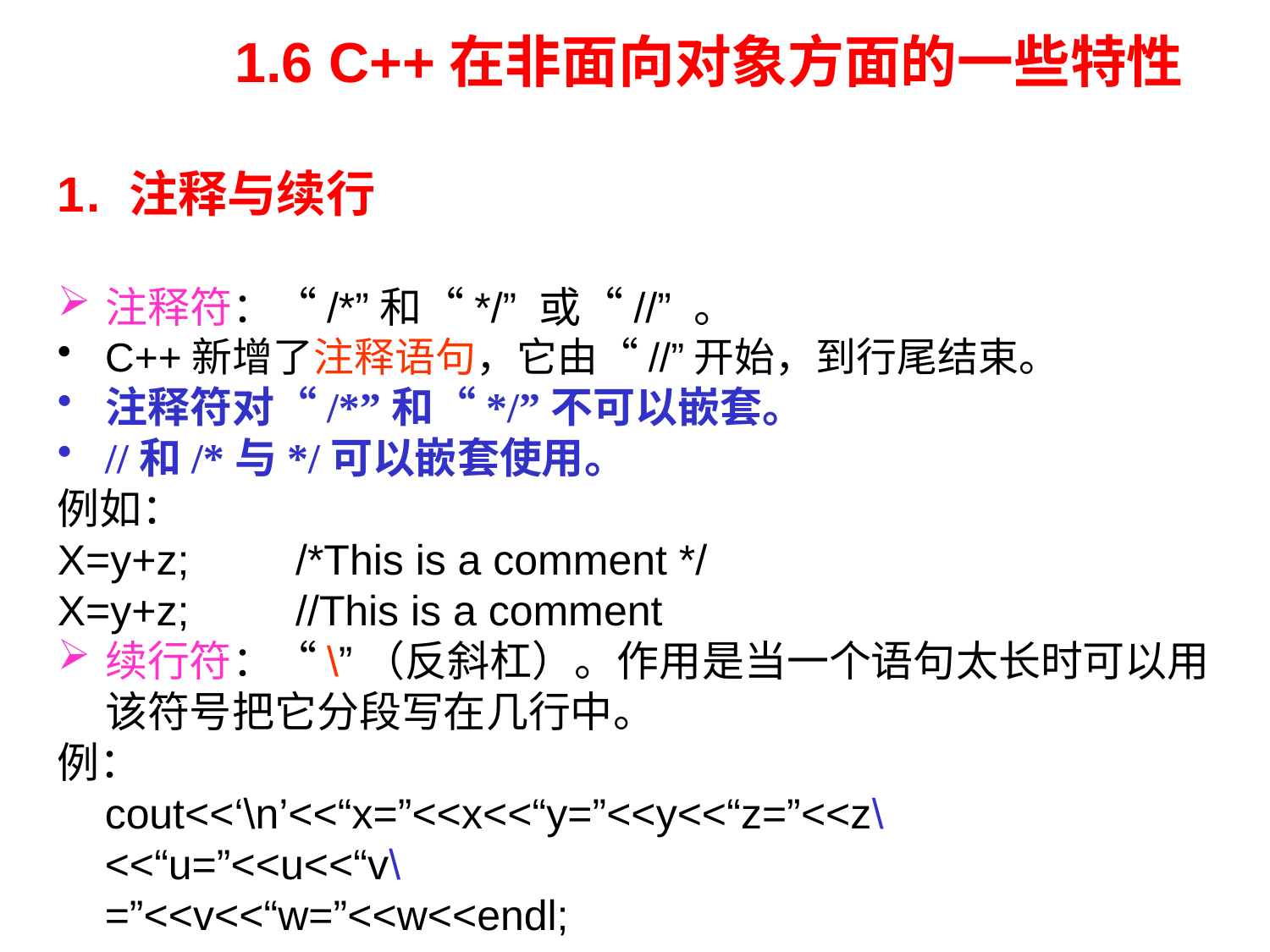

1.6 C++在非面向对象方面的一些特性
注释与续行

注释符：“/*”和“*/” 或“//” 。
C++新增了注释语句，它由“//”开始，到行尾结束。
注释符对“/*”和“*/”不可以嵌套。
//和/*与*/可以嵌套使用。
例如：
X=y+z;         /*This is a comment */
X=y+z;         //This is a comment
续行符：“\”（反斜杠）。作用是当一个语句太长时可以用该符号把它分段写在几行中。
例：
    cout<<‘\n’<<“x=”<<x<<“y=”<<y<<“z=”<<z\
    <<“u=”<<u<<“v\
    =”<<v<<“w=”<<w<<endl;